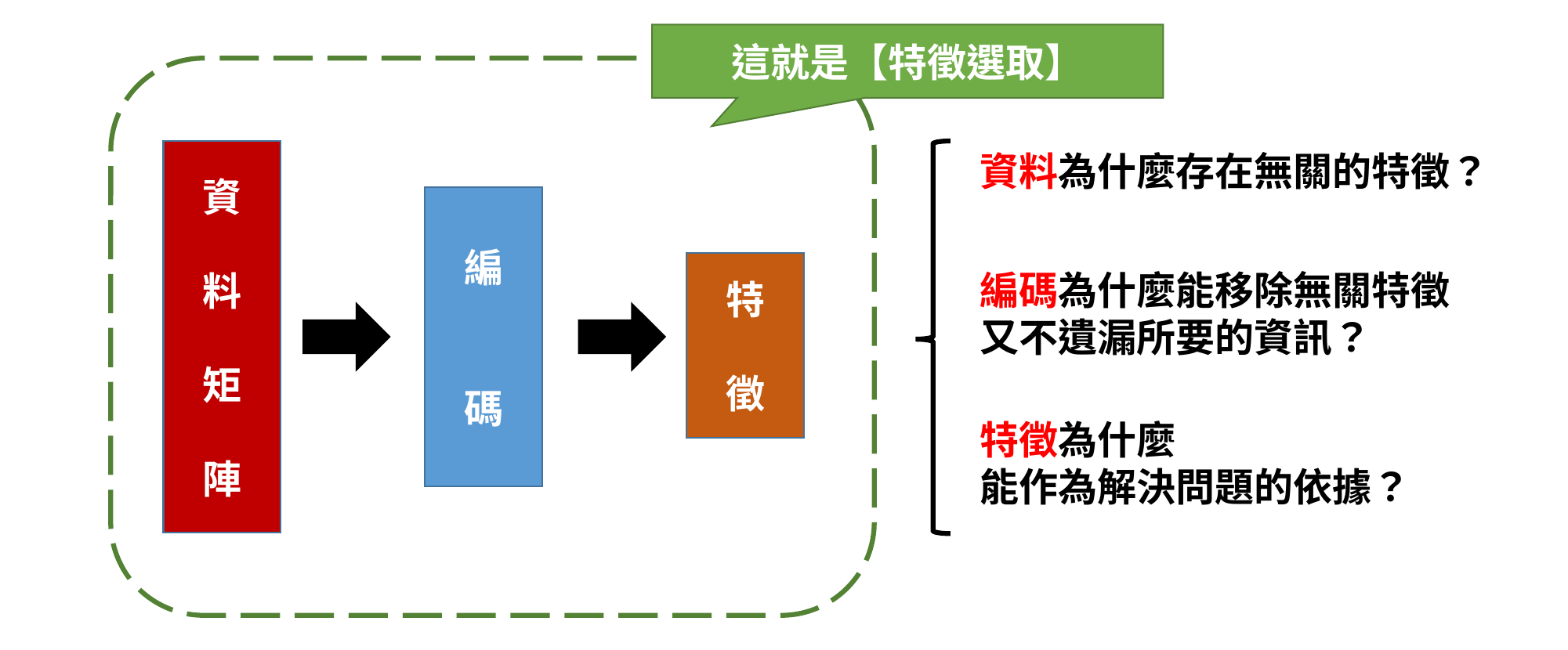

這就是【特徵選取】

資

料

矩

陣

資料為什麼存在無關的特徵？
編

碼
特

徵
編碼為什麼能移除無關特徵
又不遺漏所要的資訊？

特徵為什麼
能作為解決問題的依據？